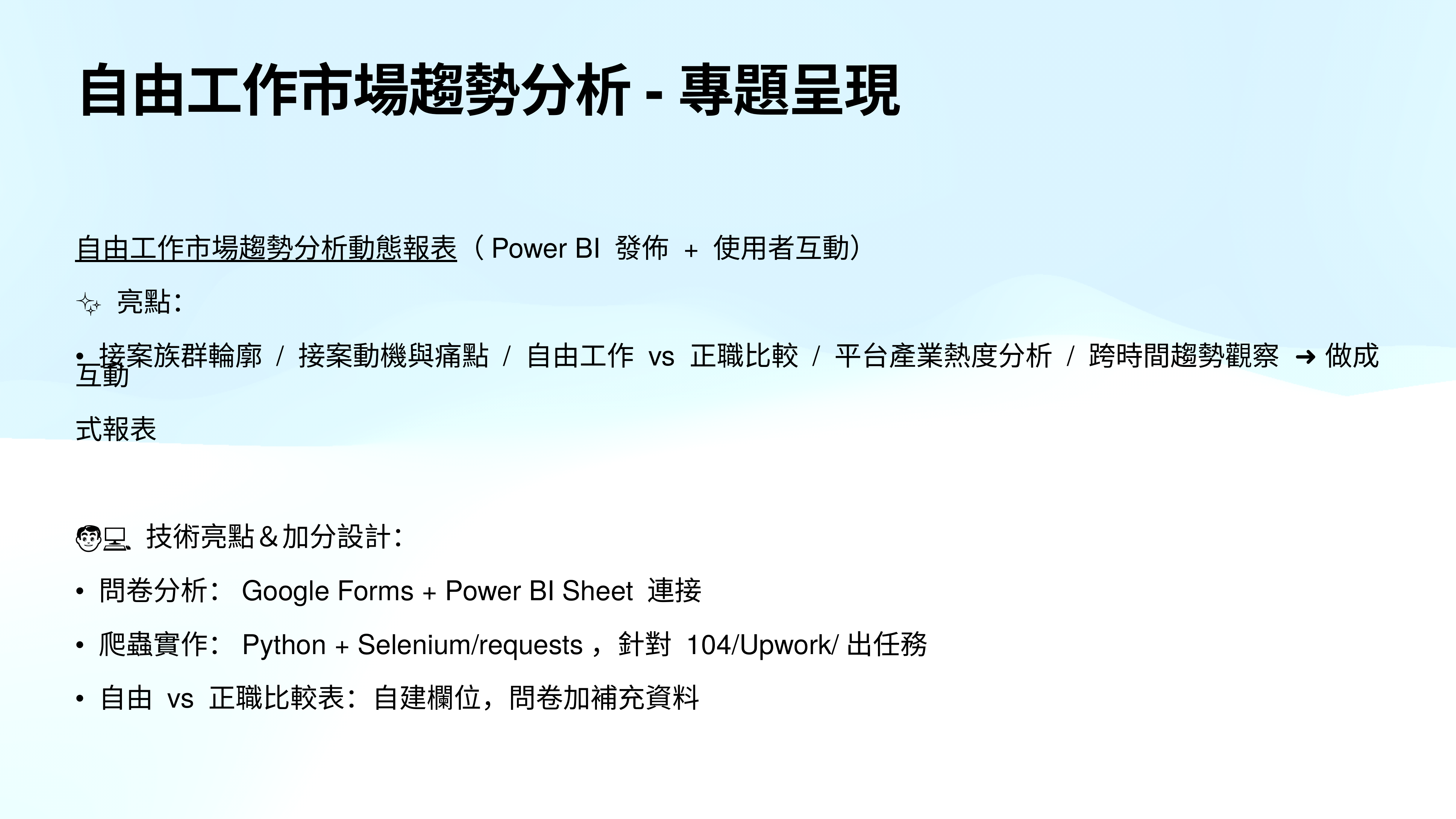

# 自由工作市場趨勢分析-專題呈現
自由工作市場趨勢分析動態報表（Power BI 發佈 + 使用者互動）
✨ 亮點：
• 接案族群輪廓 / 接案動機與痛點 / 自由工作 vs 正職比較 / 平台產業熱度分析 / 跨時間趨勢觀察  ➜ 做成互動
式報表

👨‍💻 技術亮點＆加分設計：
• 問卷分析：Google Forms + Power BI Sheet 連接
• 爬蟲實作：Python + Selenium/requests，針對 104/Upwork/出任務
• 自由 vs 正職比較表：自建欄位，問卷加補充資料